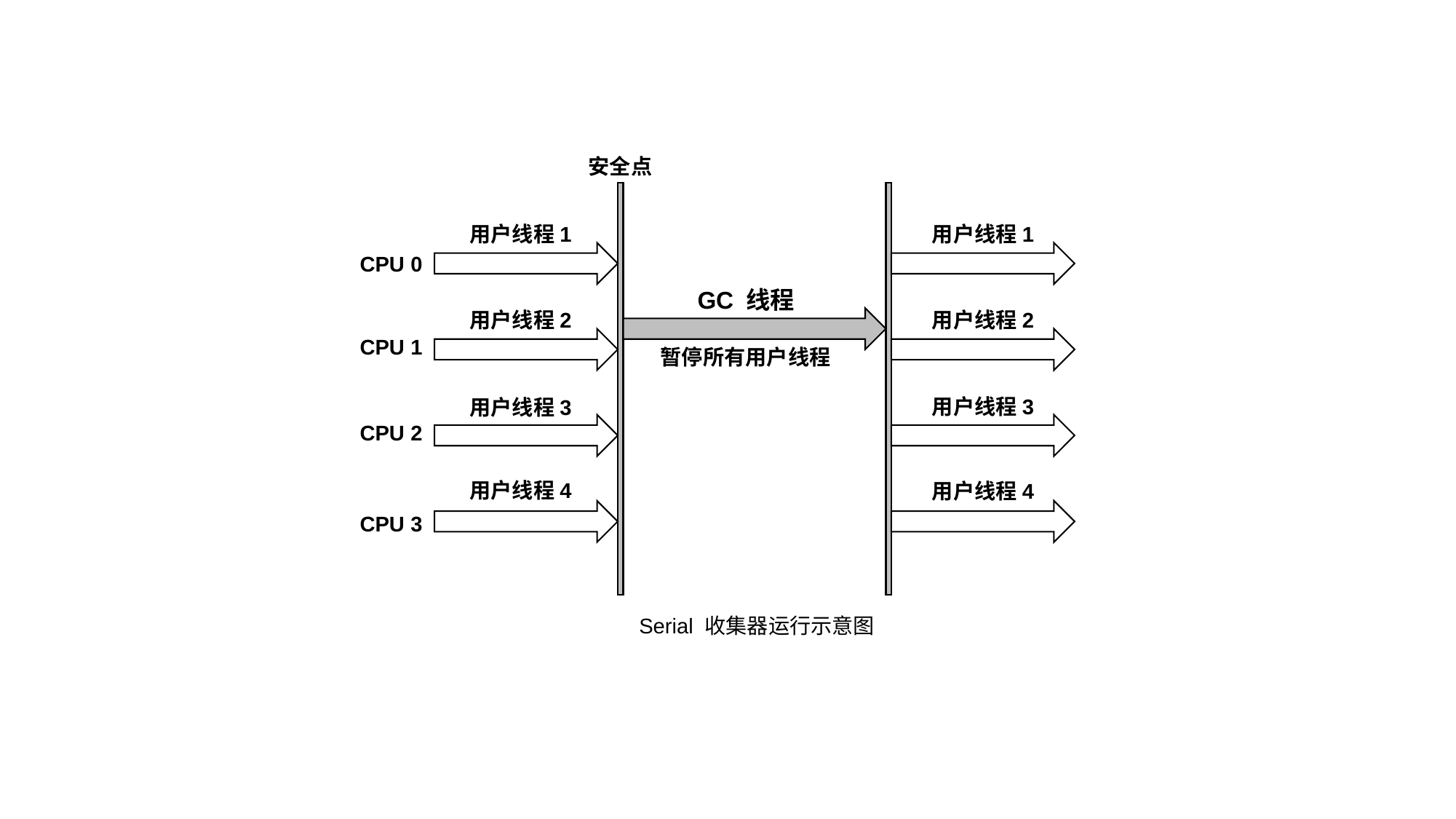

安全点

用户线程1
用户线程1
CPU 0
GC 线程
用户线程2
用户线程2
CPU 1
暂停所有用户线程
用户线程3
用户线程3
CPU 2
用户线程4
用户线程4
CPU 3
Serial 收集器运行示意图